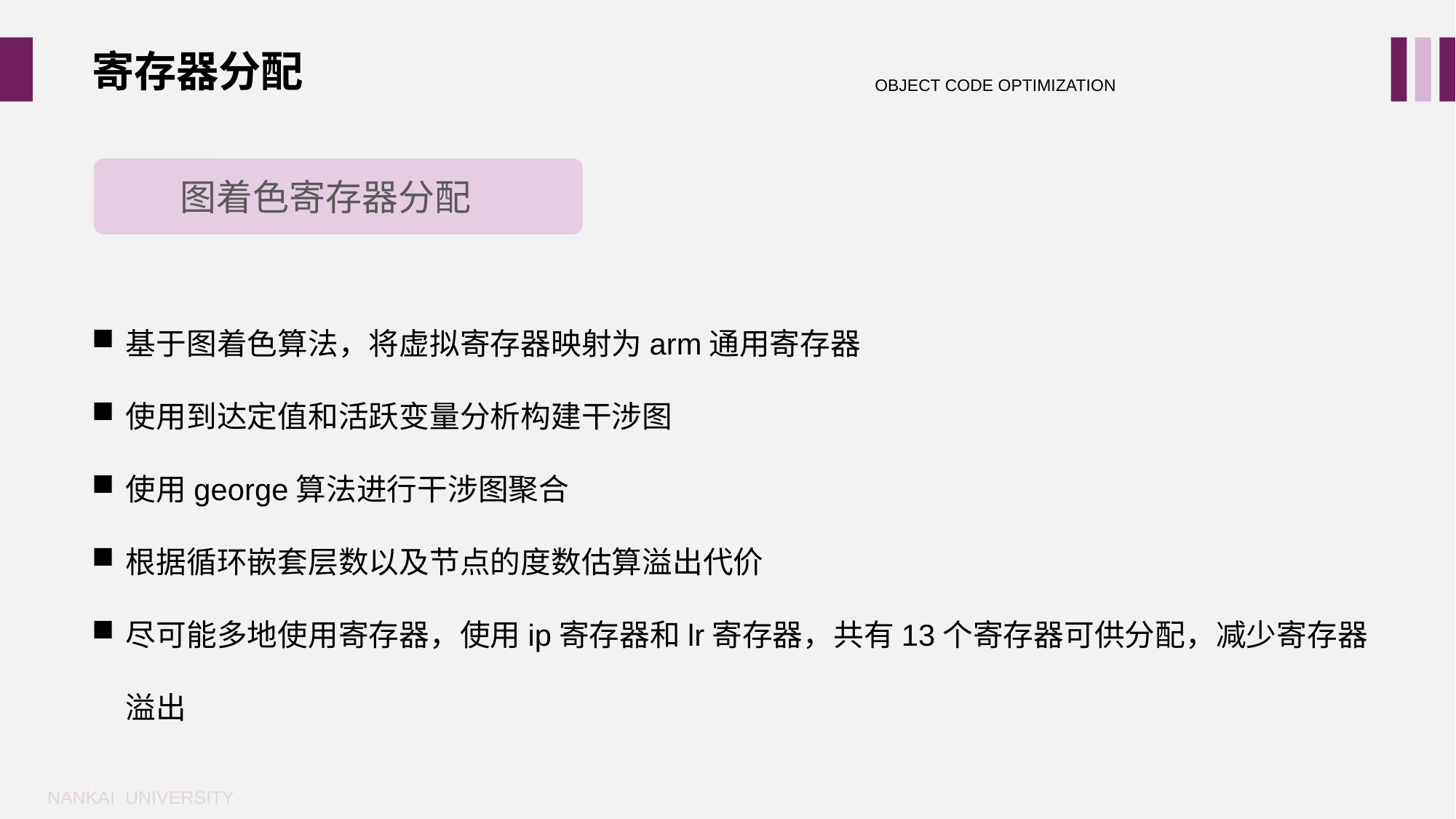

寄存器分配
OBJECT CODE OPTIMIZATION

图着色寄存器分配
基于图着色算法，将虚拟寄存器映射为arm通用寄存器
使用到达定值和活跃变量分析构建干涉图
使用george算法进行干涉图聚合
根据循环嵌套层数以及节点的度数估算溢出代价
尽可能多地使用寄存器，使用ip寄存器和lr寄存器，共有13个寄存器可供分配，减少寄存器溢出